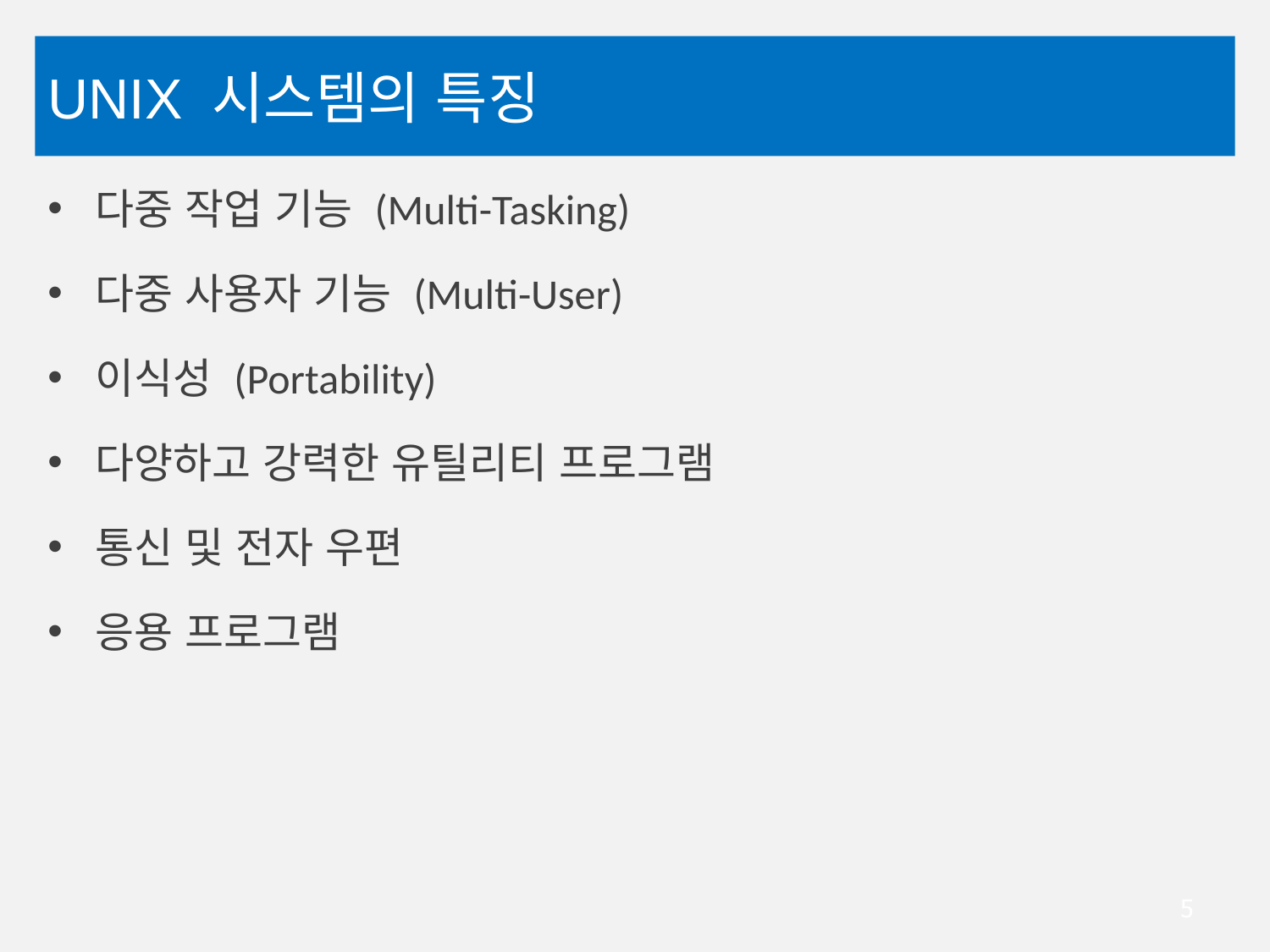

# UNIX 시스템의 특징
다중 작업 기능 (Multi-Tasking)
다중 사용자 기능 (Multi-User)
이식성 (Portability)
다양하고 강력한 유틸리티 프로그램
통신 및 전자 우편
응용 프로그램
5